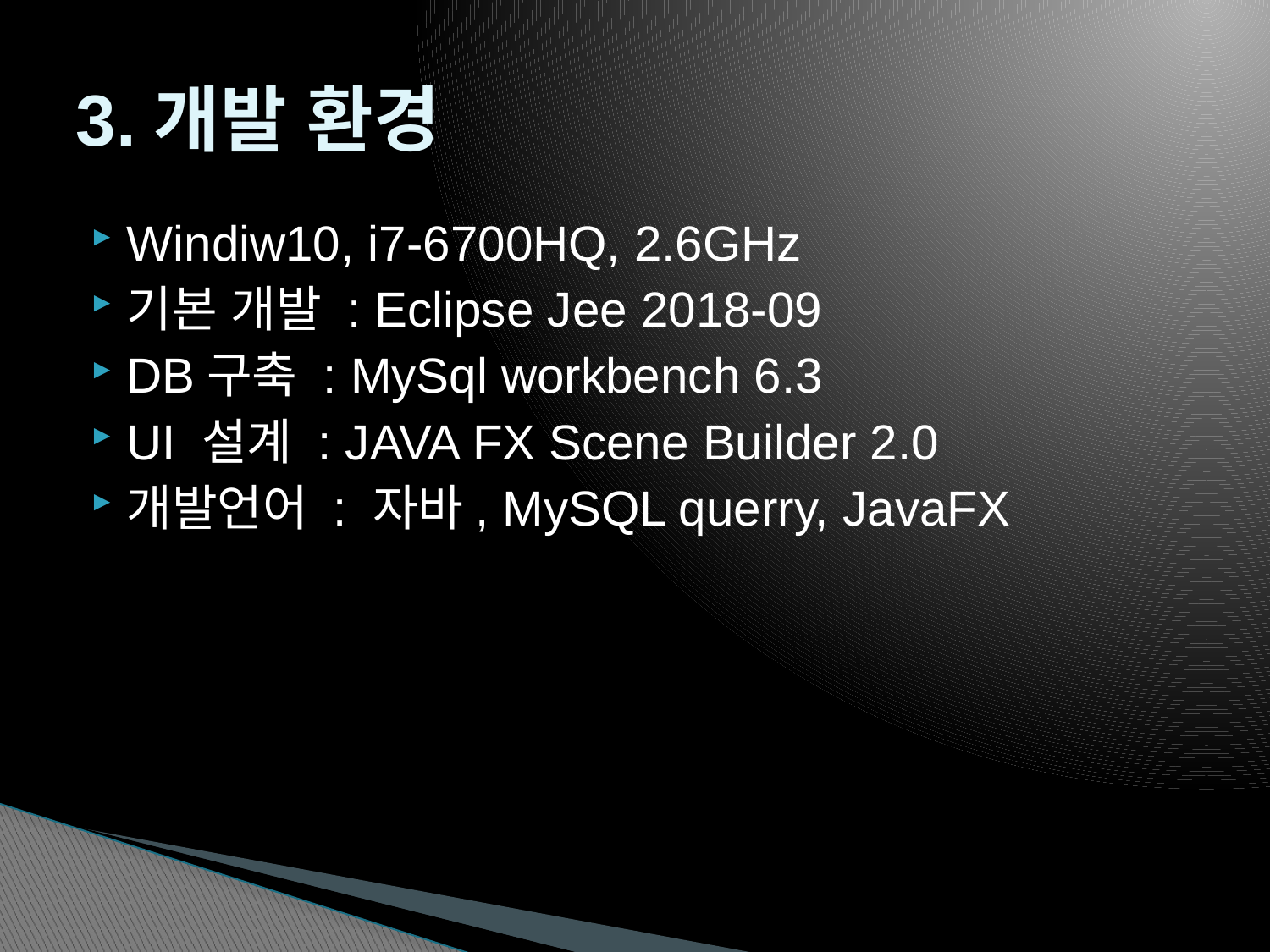

# 3.개발 환경
Windiw10, i7-6700HQ, 2.6GHz
기본 개발 : Eclipse Jee 2018-09
DB구축 : MySql workbench 6.3
UI 설계 : JAVA FX Scene Builder 2.0
개발언어 : 자바, MySQL querry, JavaFX